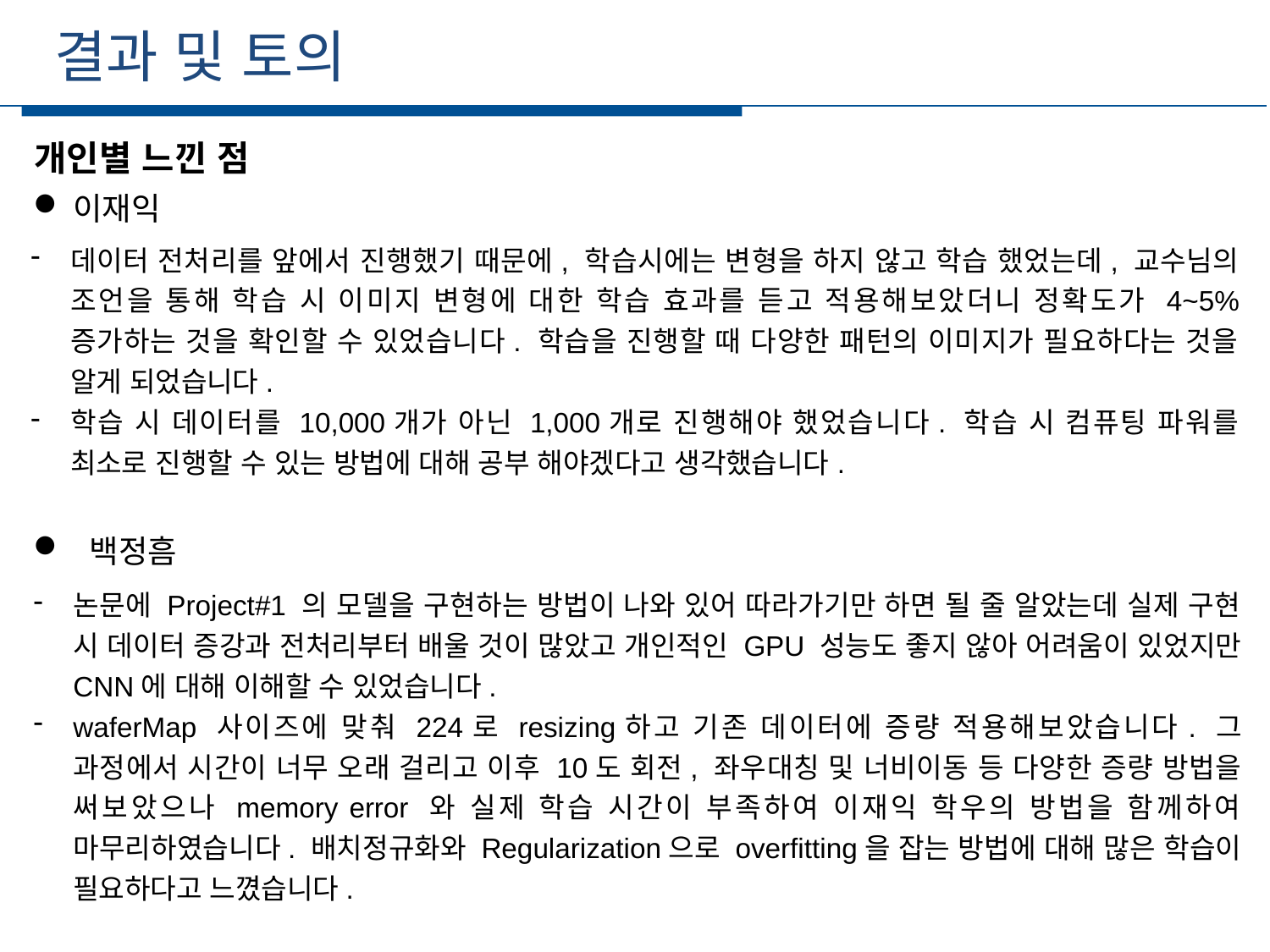

결과 및 토의
세부일정

개인별 느낀 점

이재익

 백정흠
데이터 전처리를 앞에서 진행했기 때문에, 학습시에는 변형을 하지 않고 학습 했었는데, 교수님의 조언을 통해 학습 시 이미지 변형에 대한 학습 효과를 듣고 적용해보았더니 정확도가 4~5% 증가하는 것을 확인할 수 있었습니다. 학습을 진행할 때 다양한 패턴의 이미지가 필요하다는 것을 알게 되었습니다.
학습 시 데이터를 10,000개가 아닌 1,000개로 진행해야 했었습니다. 학습 시 컴퓨팅 파워를 최소로 진행할 수 있는 방법에 대해 공부 해야겠다고 생각했습니다.
논문에 Project#1 의 모델을 구현하는 방법이 나와 있어 따라가기만 하면 될 줄 알았는데 실제 구현 시 데이터 증강과 전처리부터 배울 것이 많았고 개인적인 GPU 성능도 좋지 않아 어려움이 있었지만 CNN에 대해 이해할 수 있었습니다.
waferMap 사이즈에 맞춰 224로 resizing하고 기존 데이터에 증량 적용해보았습니다. 그 과정에서 시간이 너무 오래 걸리고 이후 10도 회전, 좌우대칭 및 너비이동 등 다양한 증량 방법을 써보았으나 memory error 와 실제 학습 시간이 부족하여 이재익 학우의 방법을 함께하여 마무리하였습니다. 배치정규화와 Regularization으로 overfitting을 잡는 방법에 대해 많은 학습이 필요하다고 느꼈습니다.